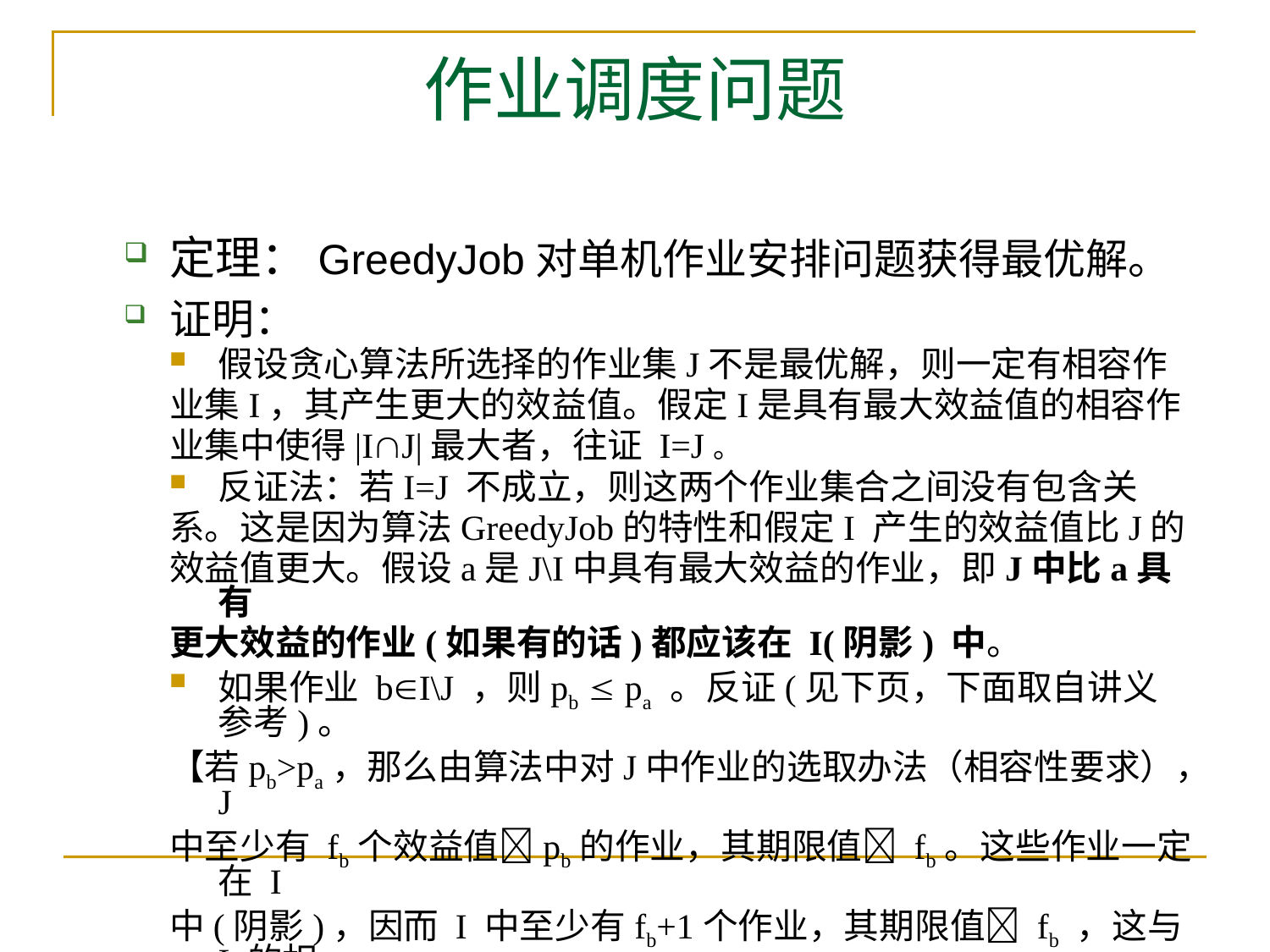

# 作业调度问题
定理：GreedyJob对单机作业安排问题获得最优解。
证明：
假设贪心算法所选择的作业集J不是最优解，则一定有相容作
业集I，其产生更大的效益值。假定I是具有最大效益值的相容作
业集中使得|I∩J|最大者，往证 I=J。
反证法：若I=J 不成立，则这两个作业集合之间没有包含关
系。这是因为算法GreedyJob的特性和假定I 产生的效益值比J的
效益值更大。假设a是J\I中具有最大效益的作业，即J中比a具有
更大效益的作业(如果有的话)都应该在 I(阴影) 中。
如果作业 b∈I\J ，则pb ≤ pa  。反证(见下页，下面取自讲义参考)。
【若pb>pa，那么由算法中对J中作业的选取办法（相容性要求），J
中至少有 fb个效益值≥pb的作业，其期限值≤ fb。这些作业一定在 I
中(阴影)，因而 I 中至少有fb+1个作业，其期限值≤ fb ，这与 I 的相
容性矛盾。所以，I\J中事件的效益值均不超过pa。 】